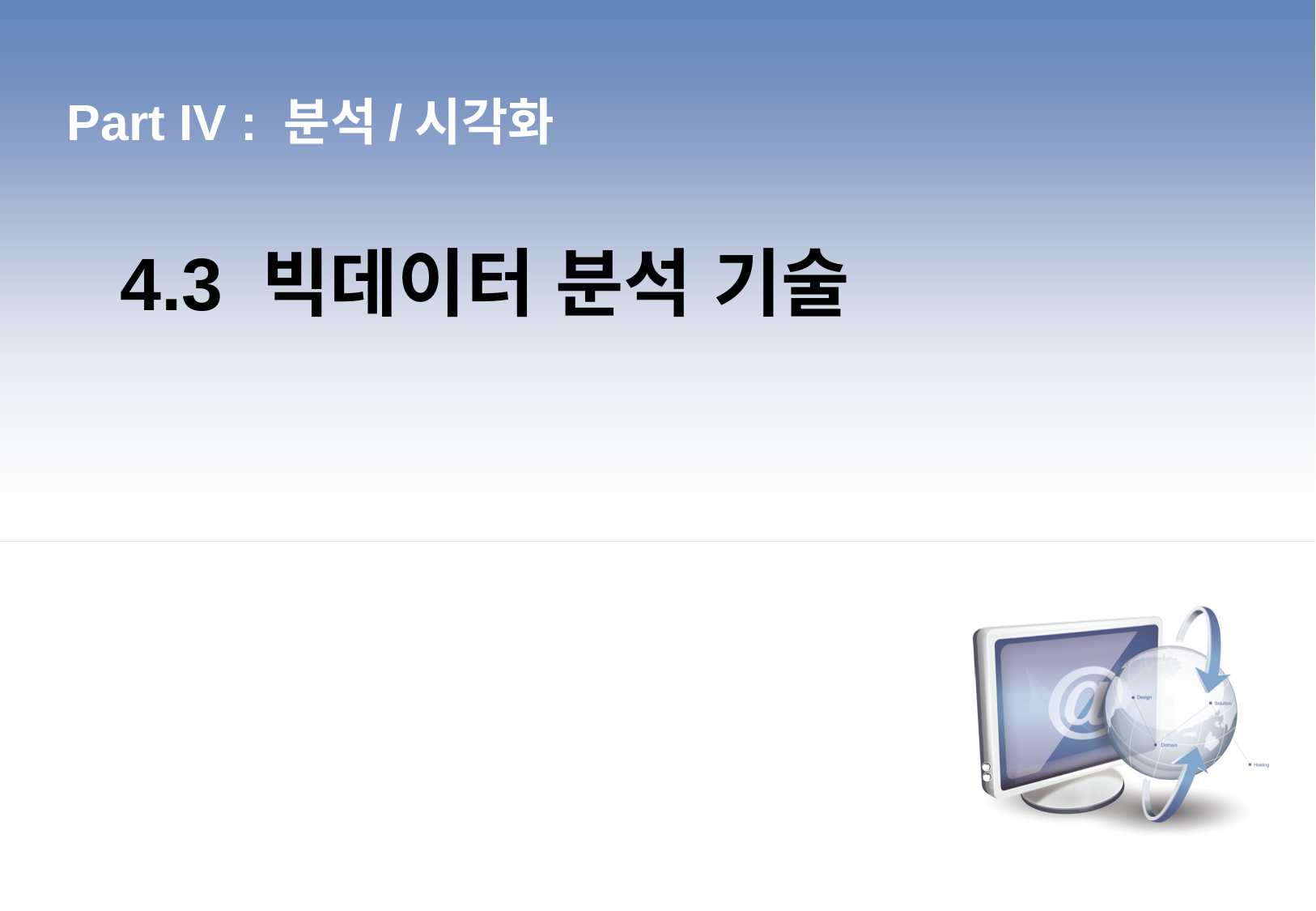

Part IV : 분석/시각화
4.3 빅데이터 분석 기술